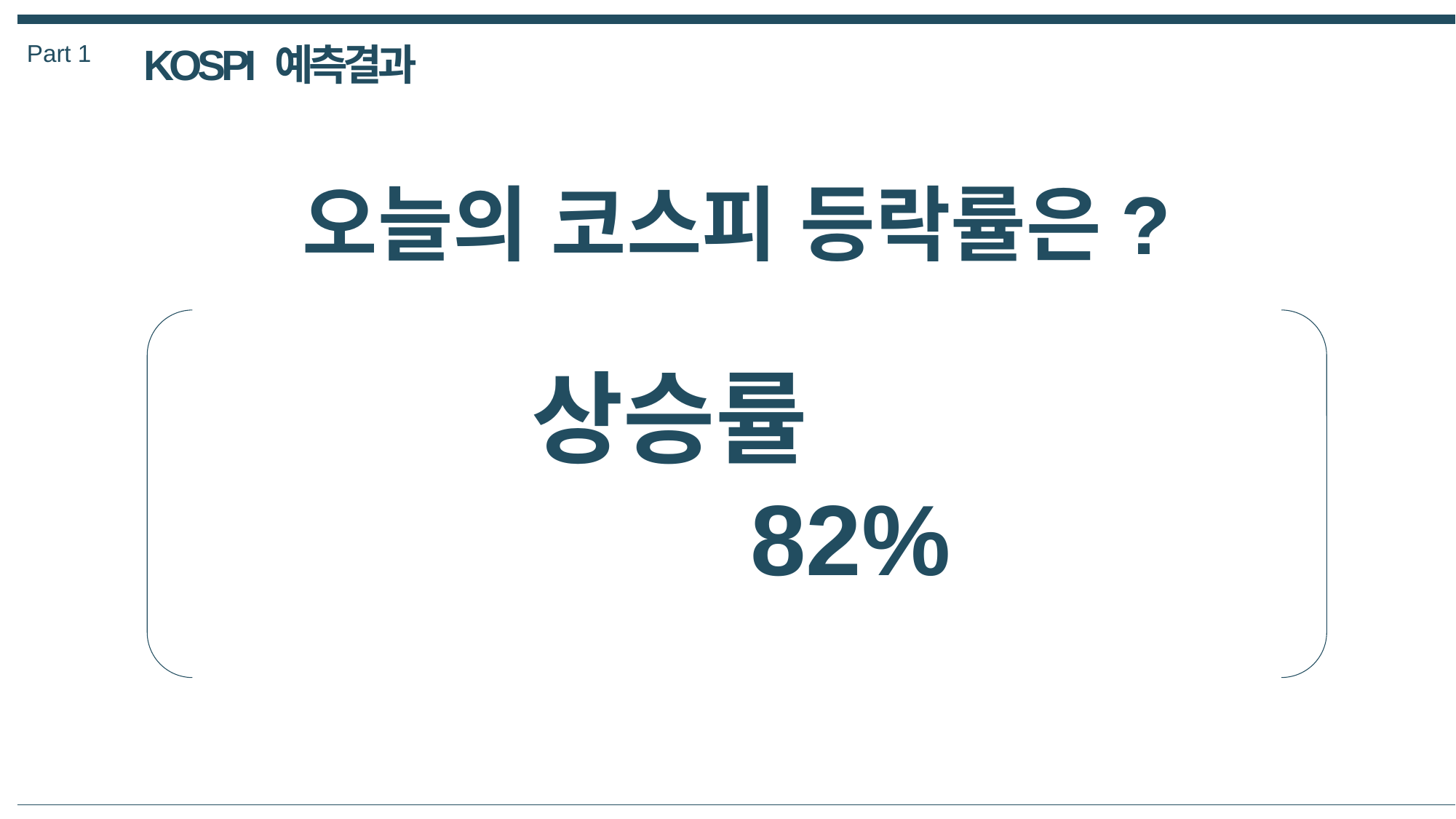

Part 1
KOSPI 예측결과
오늘의 코스피 등락률은?

상승률
             82%